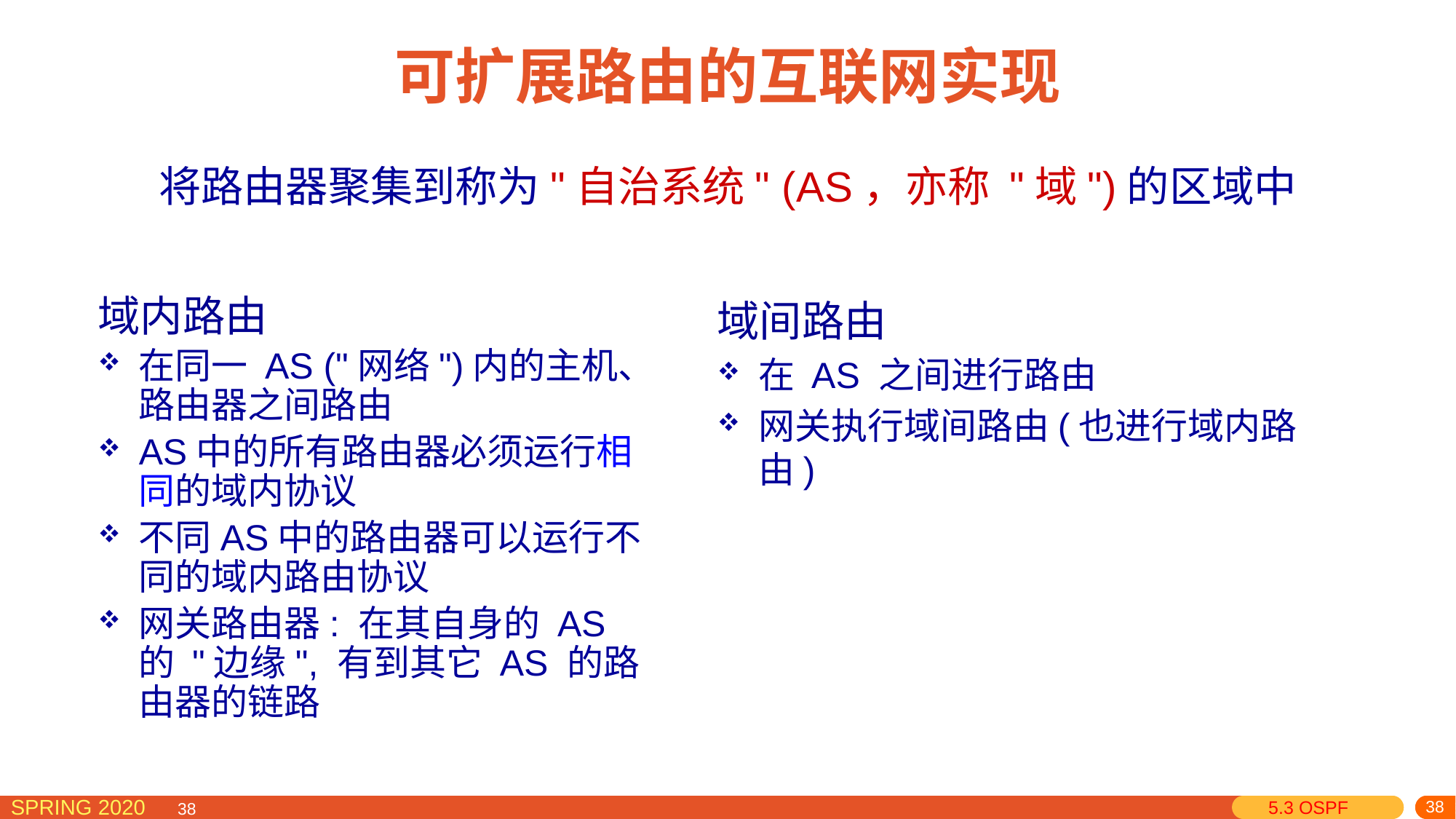

# 可扩展路由的互联网实现
将路由器聚集到称为"自治系统" (AS，亦称 "域")的区域中
域间路由
在 AS 之间进行路由
网关执行域间路由(也进行域内路由)
域内路由
在同一 AS ("网络")内的主机、路由器之间路由
AS中的所有路由器必须运行相同的域内协议
不同AS中的路由器可以运行不同的域内路由协议
网关路由器: 在其自身的 AS 的 "边缘", 有到其它 AS 的路由器的链路
5.3 OSPF